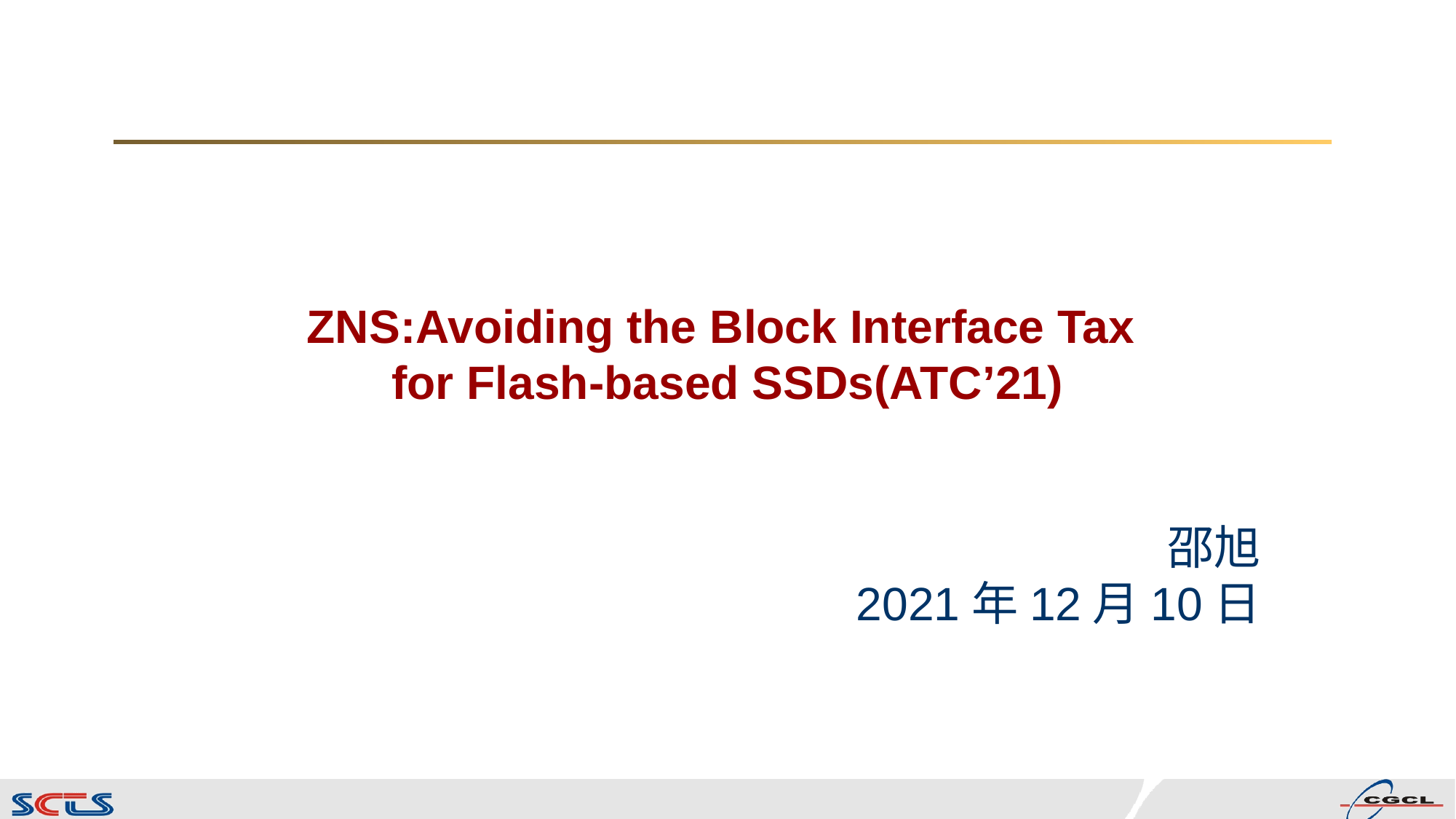

# ZNS:Avoiding the Block Interface Tax for Flash-based SSDs(ATC’21)
邵旭
2021年12月10日